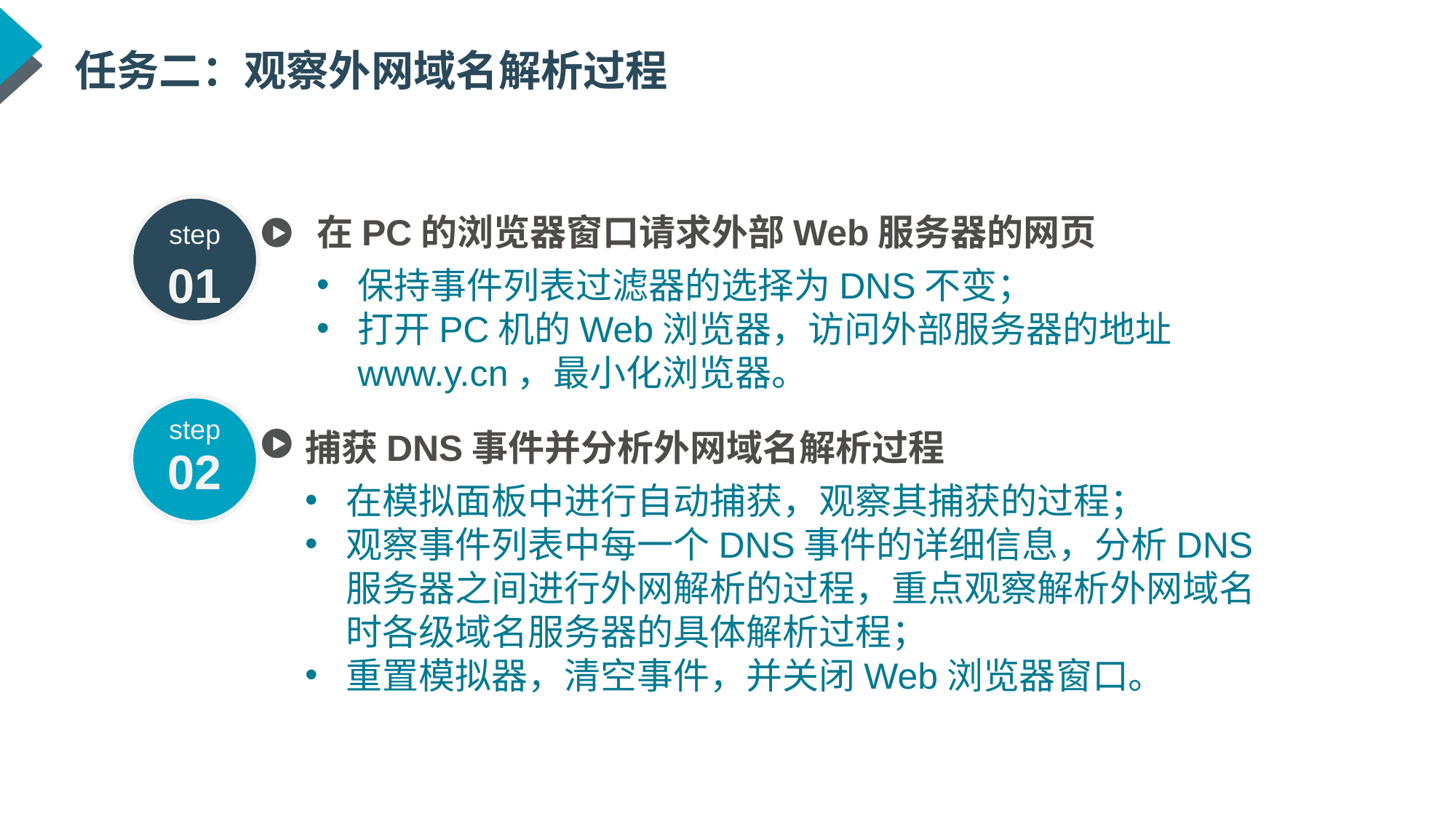

任务二：观察外网域名解析过程

在PC的浏览器窗口请求外部Web服务器的网页
保持事件列表过滤器的选择为DNS不变；
打开PC机的Web浏览器，访问外部服务器的地址www.y.cn，最小化浏览器。
step

01

step
捕获DNS事件并分析外网域名解析过程
在模拟面板中进行自动捕获，观察其捕获的过程；
观察事件列表中每一个DNS事件的详细信息，分析DNS服务器之间进行外网解析的过程，重点观察解析外网域名时各级域名服务器的具体解析过程；
重置模拟器，清空事件，并关闭Web浏览器窗口。

02